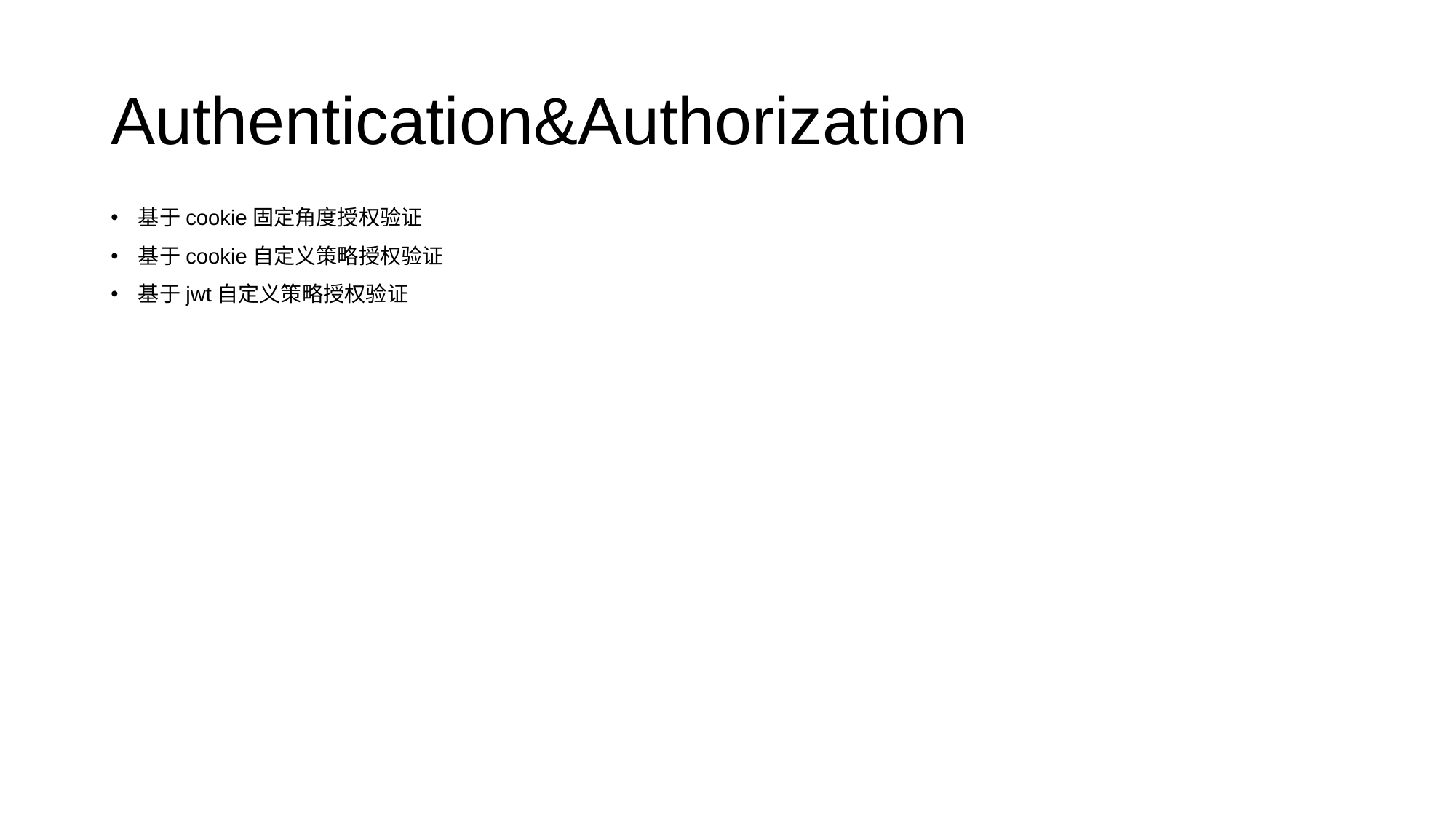

# Authentication&Authorization
基于cookie固定角度授权验证
基于cookie自定义策略授权验证
基于jwt自定义策略授权验证